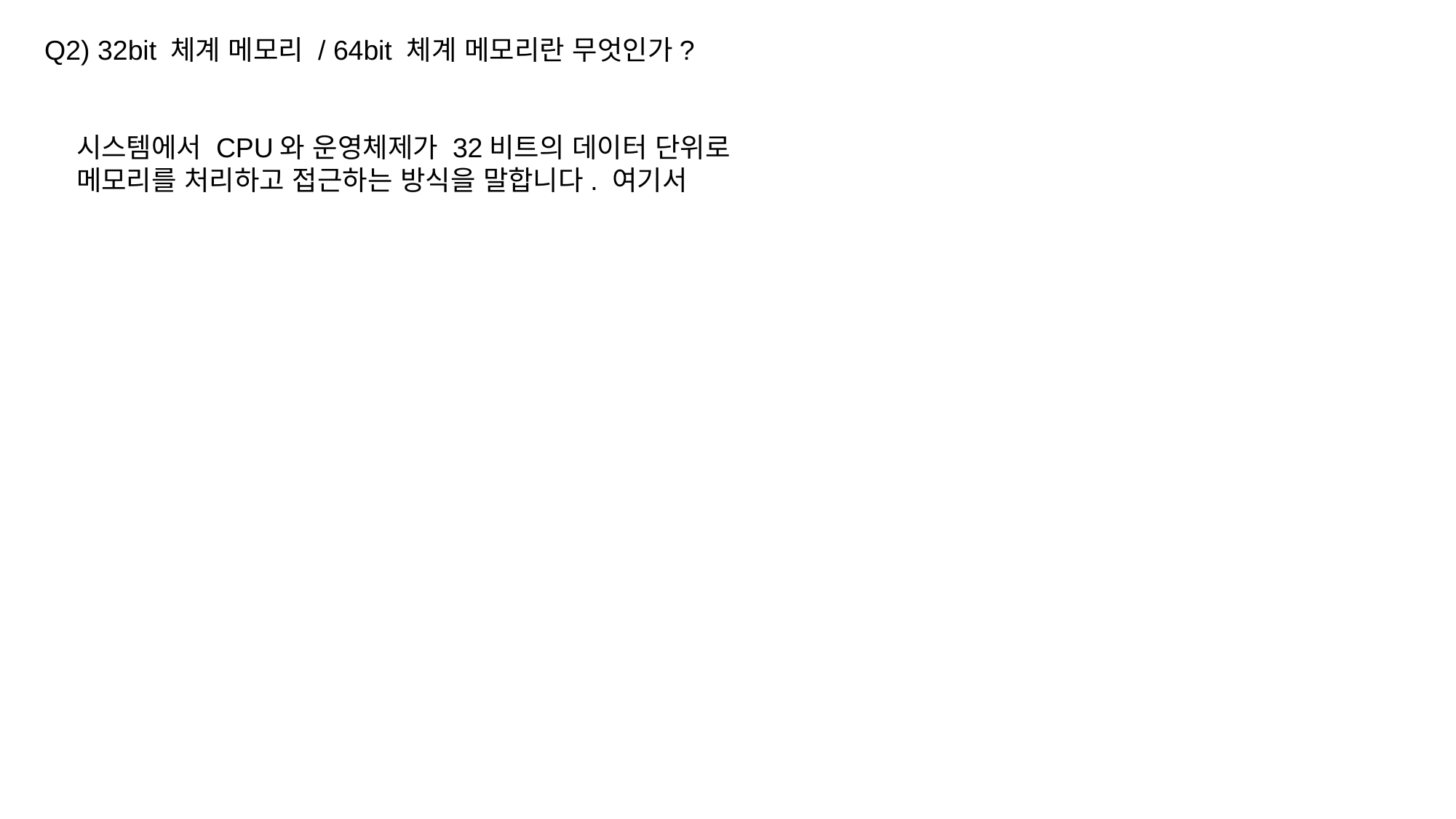

Q2) 32bit 체계 메모리 / 64bit 체계 메모리란 무엇인가?
시스템에서 CPU와 운영체제가 32비트의 데이터 단위로 메모리를 처리하고 접근하는 방식을 말합니다. 여기서